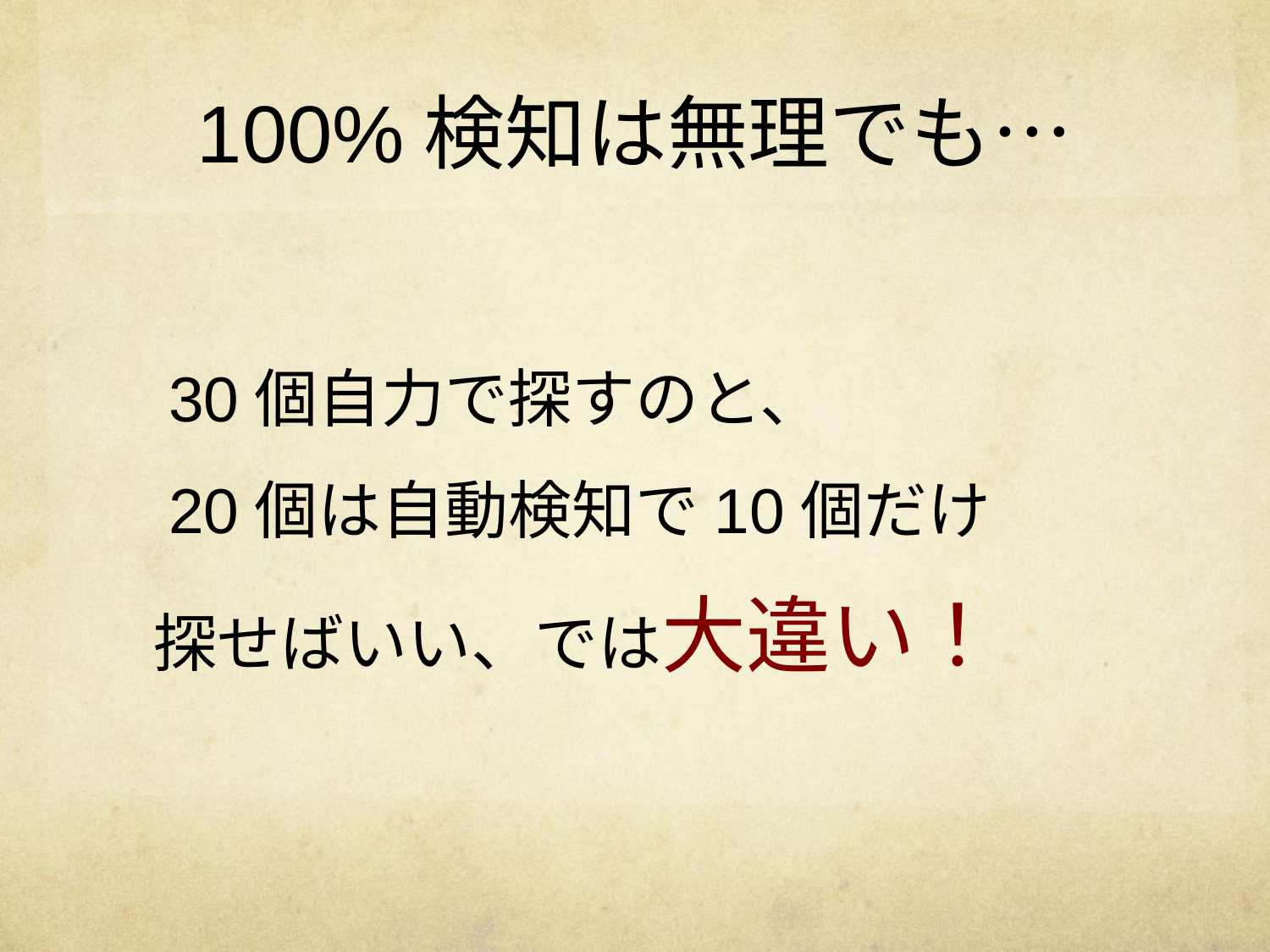

# 100%検知は無理でも…

　30個自力で探すのと、
　20個は自動検知で10個だけ
　探せばいい、では大違い！